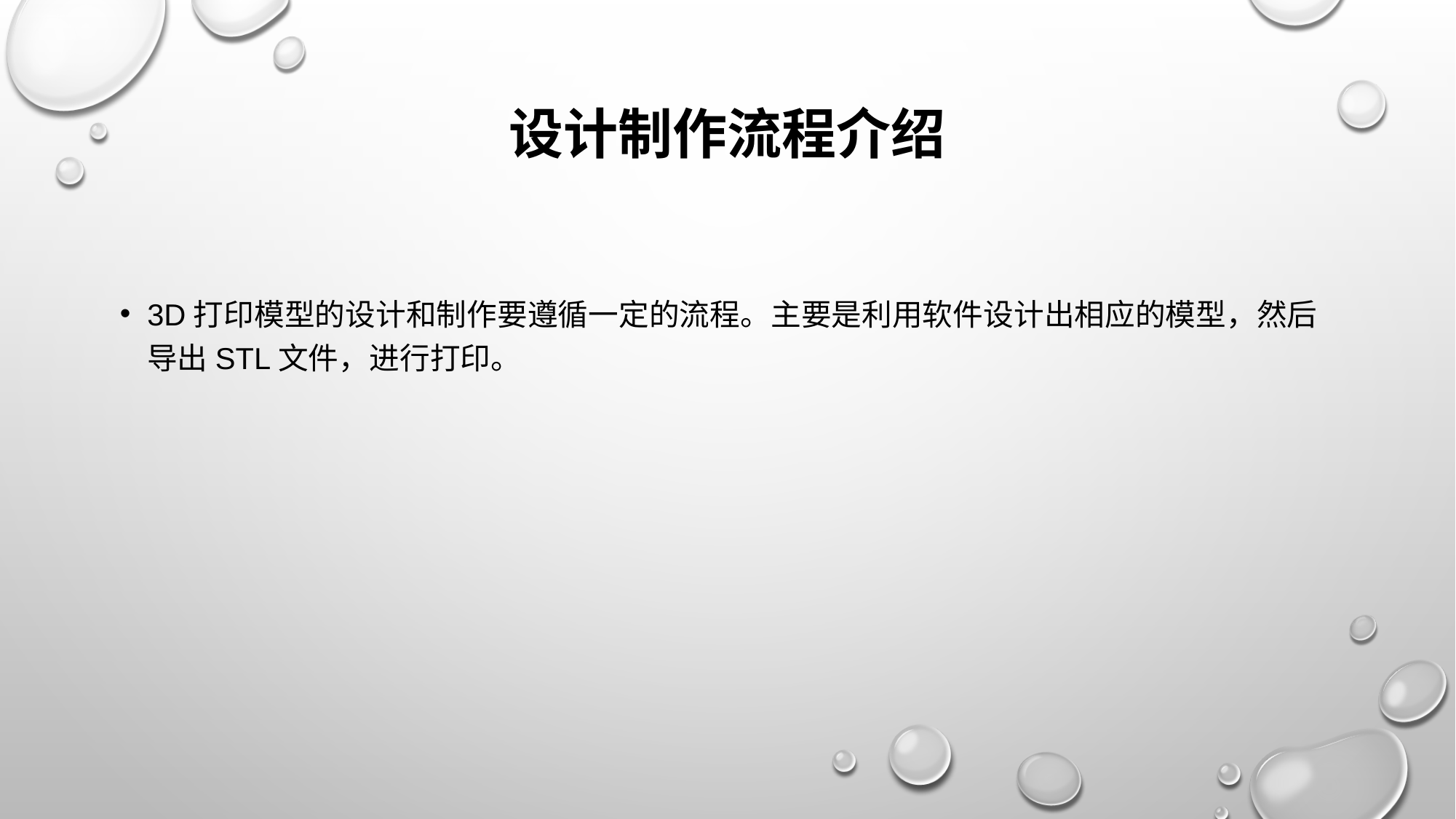

# 设计制作流程介绍
3D打印模型的设计和制作要遵循一定的流程。主要是利用软件设计出相应的模型，然后导出stl文件，进行打印。